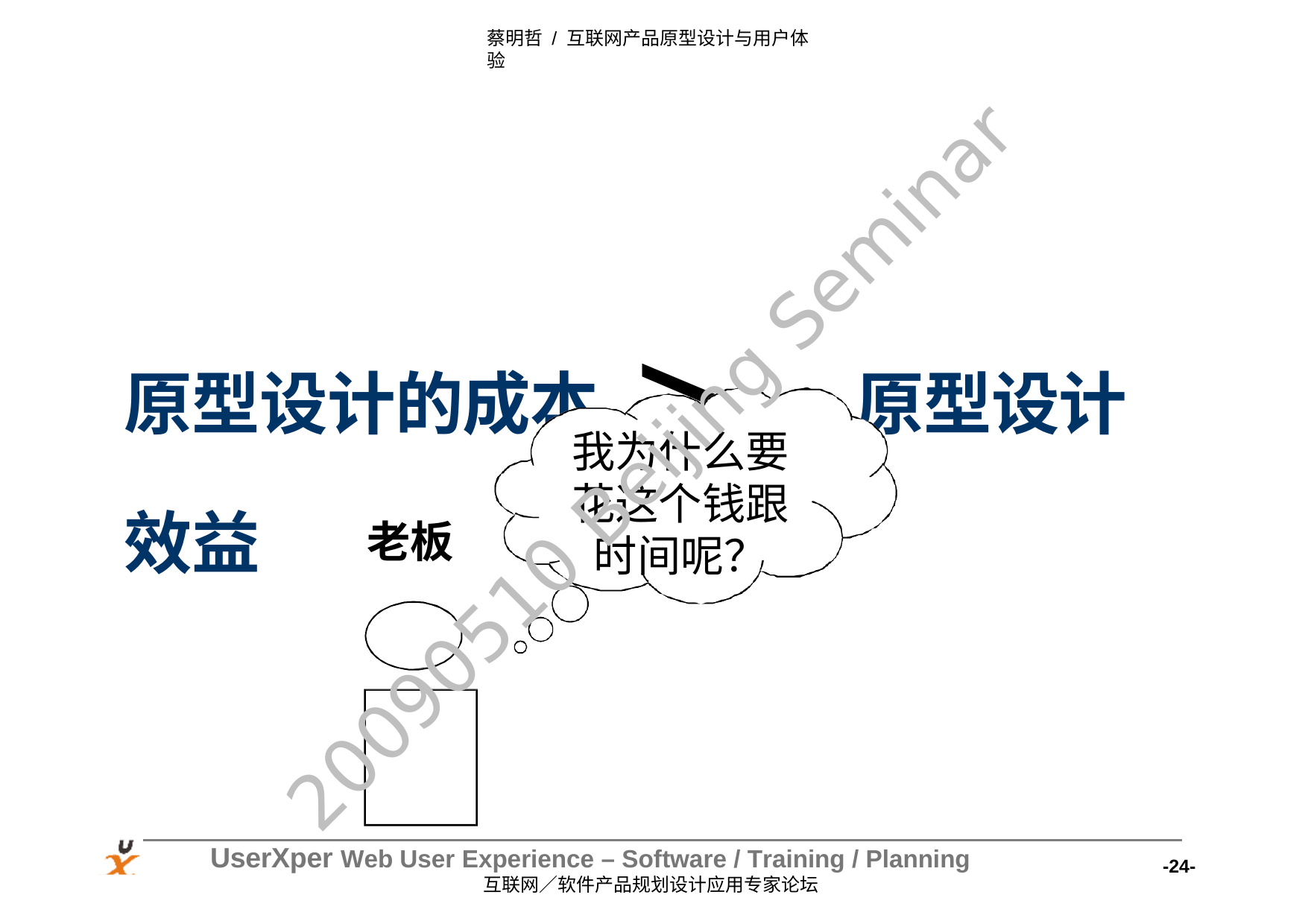

蔡明哲 / 互联网产品原型设计与用户体验
原型设计的成本 > 原型设计效益

20090510 Beijing Seminar
我为什么要 花这个钱跟
老板
时间呢？

UserXper Web User Experience – Software / Training / Planning
互联网／软件产品规划设计应用专家论坛
-24-